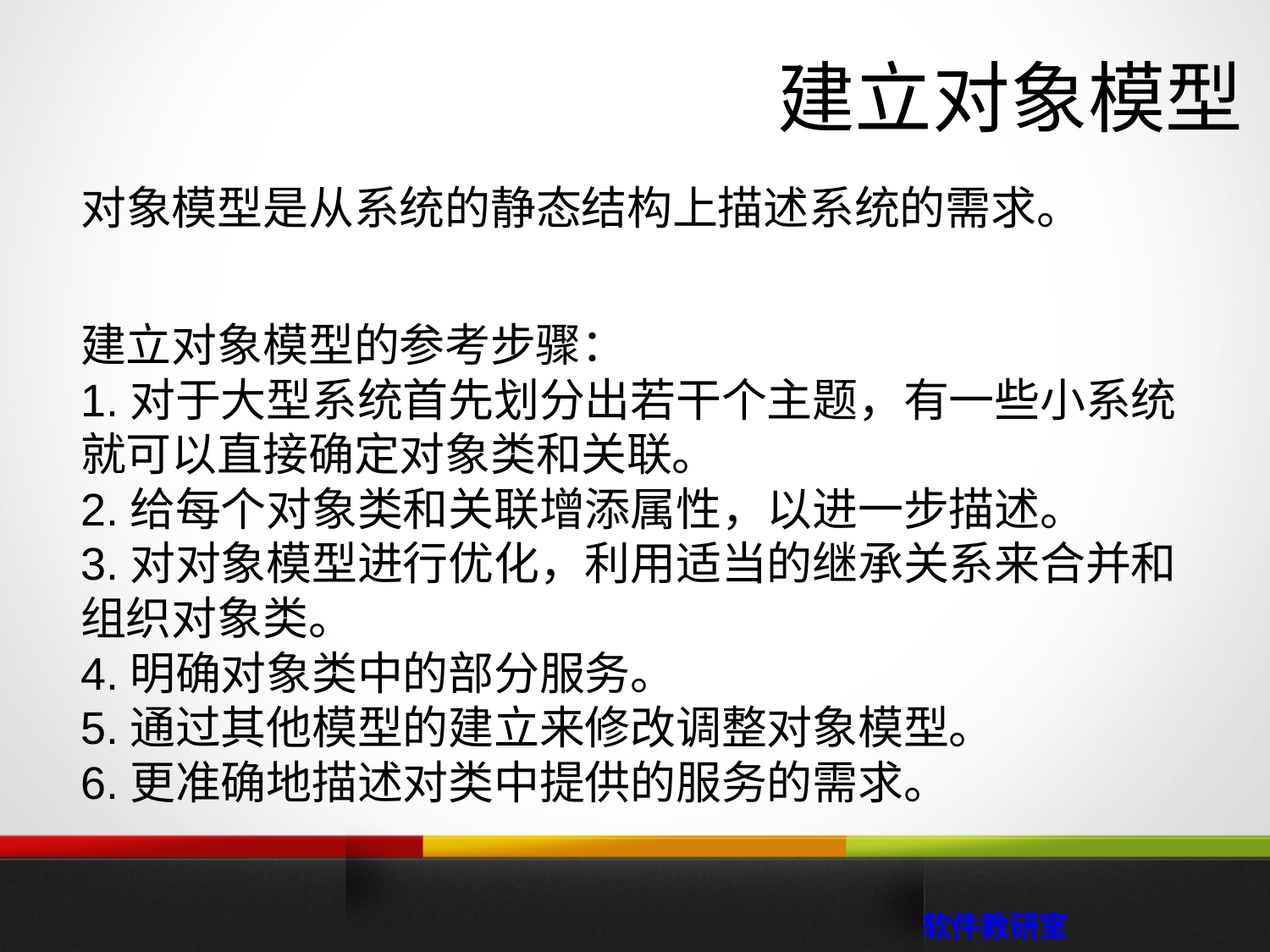

# 建立对象模型
对象模型是从系统的静态结构上描述系统的需求。
建立对象模型的参考步骤：
1.对于大型系统首先划分出若干个主题，有一些小系统就可以直接确定对象类和关联。
2.给每个对象类和关联增添属性，以进一步描述。
3.对对象模型进行优化，利用适当的继承关系来合并和组织对象类。
4.明确对象类中的部分服务。
5.通过其他模型的建立来修改调整对象模型。
6.更准确地描述对类中提供的服务的需求。
                                     软件教研室